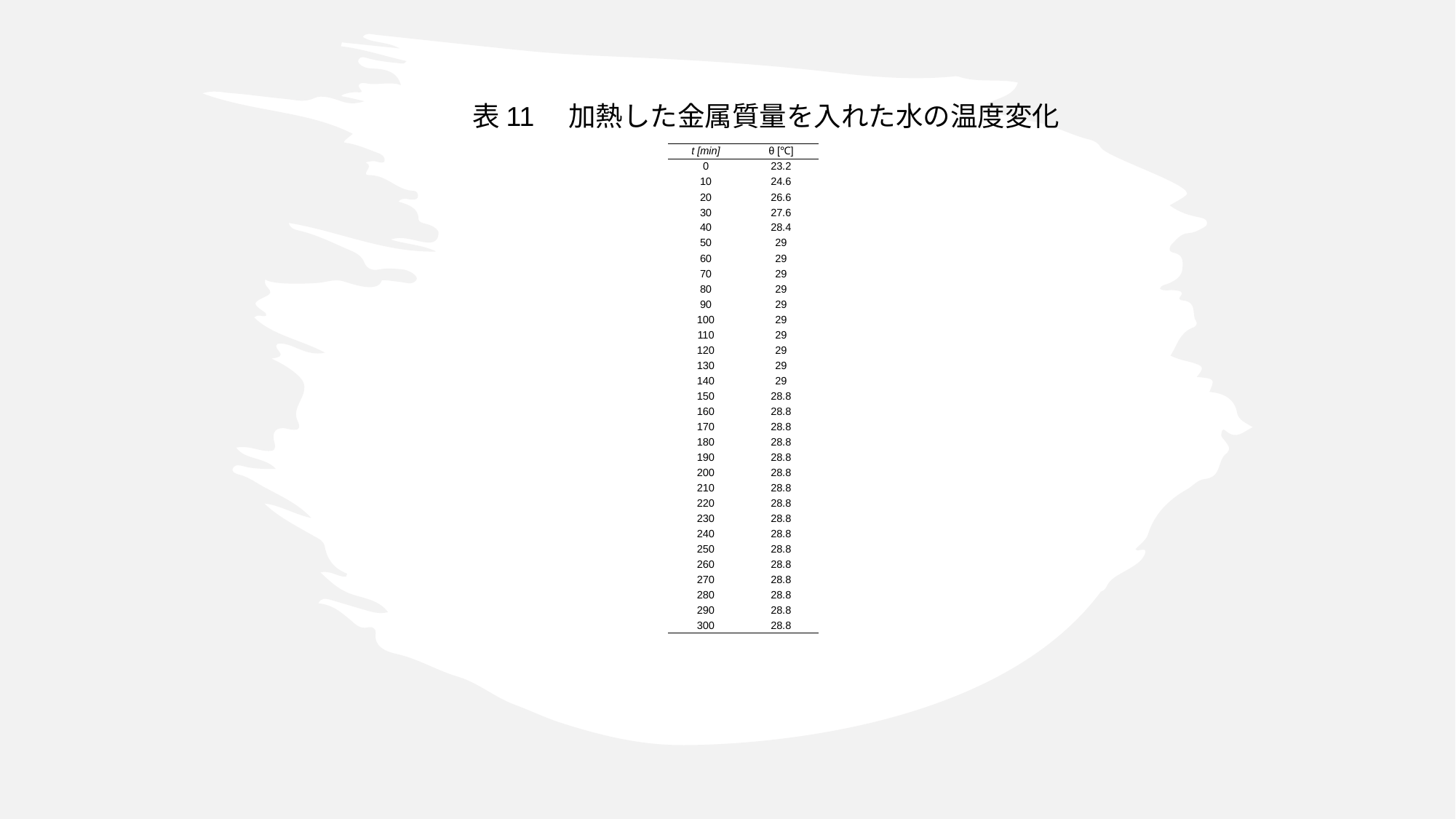

表11　加熱した金属質量を入れた水の温度変化
| t [min] | θ [℃] |
| --- | --- |
| 0 | 23.2 |
| 10 | 24.6 |
| 20 | 26.6 |
| 30 | 27.6 |
| 40 | 28.4 |
| 50 | 29 |
| 60 | 29 |
| 70 | 29 |
| 80 | 29 |
| 90 | 29 |
| 100 | 29 |
| 110 | 29 |
| 120 | 29 |
| 130 | 29 |
| 140 | 29 |
| 150 | 28.8 |
| 160 | 28.8 |
| 170 | 28.8 |
| 180 | 28.8 |
| 190 | 28.8 |
| 200 | 28.8 |
| 210 | 28.8 |
| 220 | 28.8 |
| 230 | 28.8 |
| 240 | 28.8 |
| 250 | 28.8 |
| 260 | 28.8 |
| 270 | 28.8 |
| 280 | 28.8 |
| 290 | 28.8 |
| 300 | 28.8 |